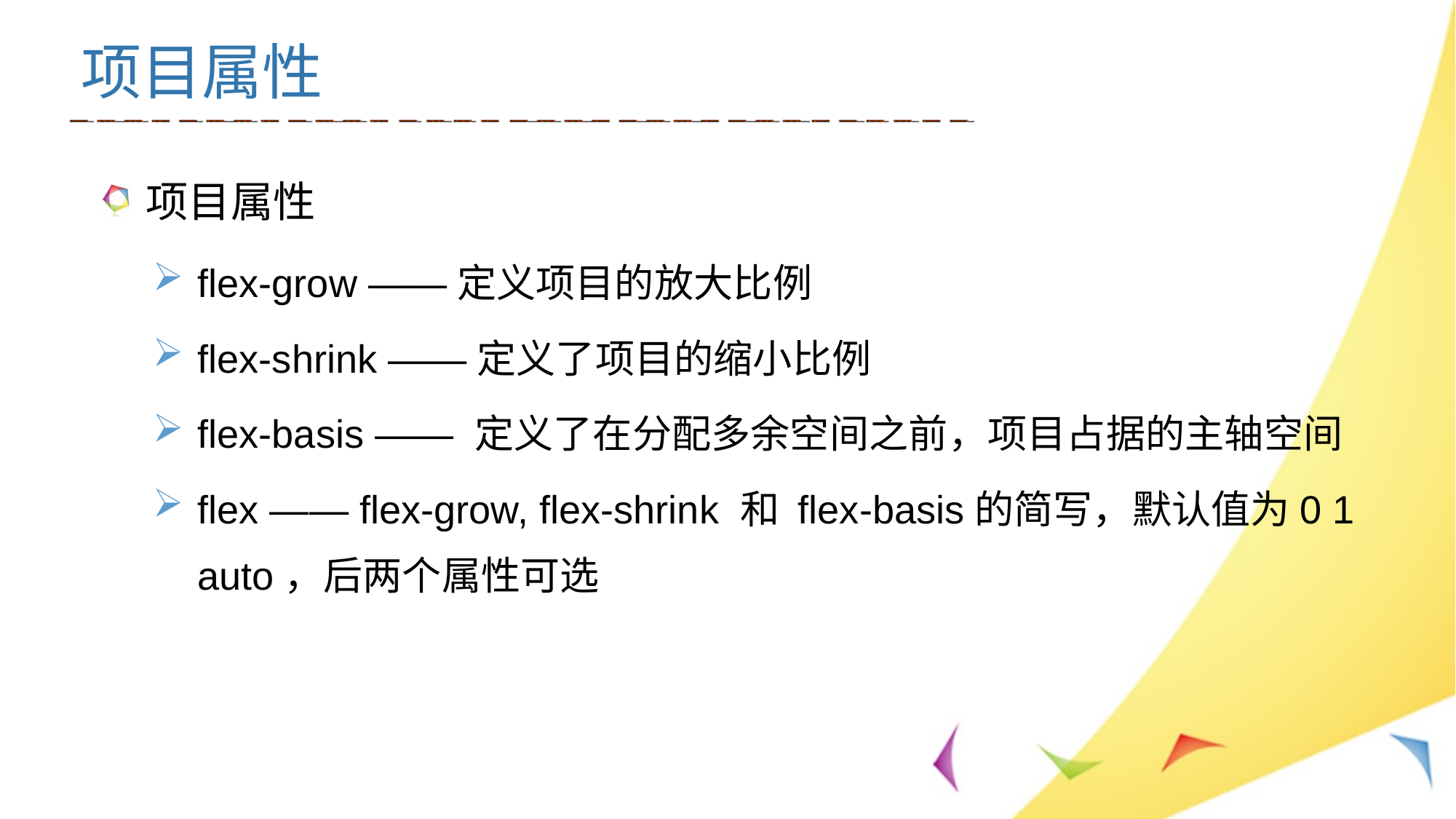

项目属性
项目属性
flex-grow ——定义项目的放大比例
flex-shrink ——定义了项目的缩小比例
flex-basis —— 定义了在分配多余空间之前，项目占据的主轴空间
flex —— flex-grow, flex-shrink 和 flex-basis的简写，默认值为0 1 auto，后两个属性可选